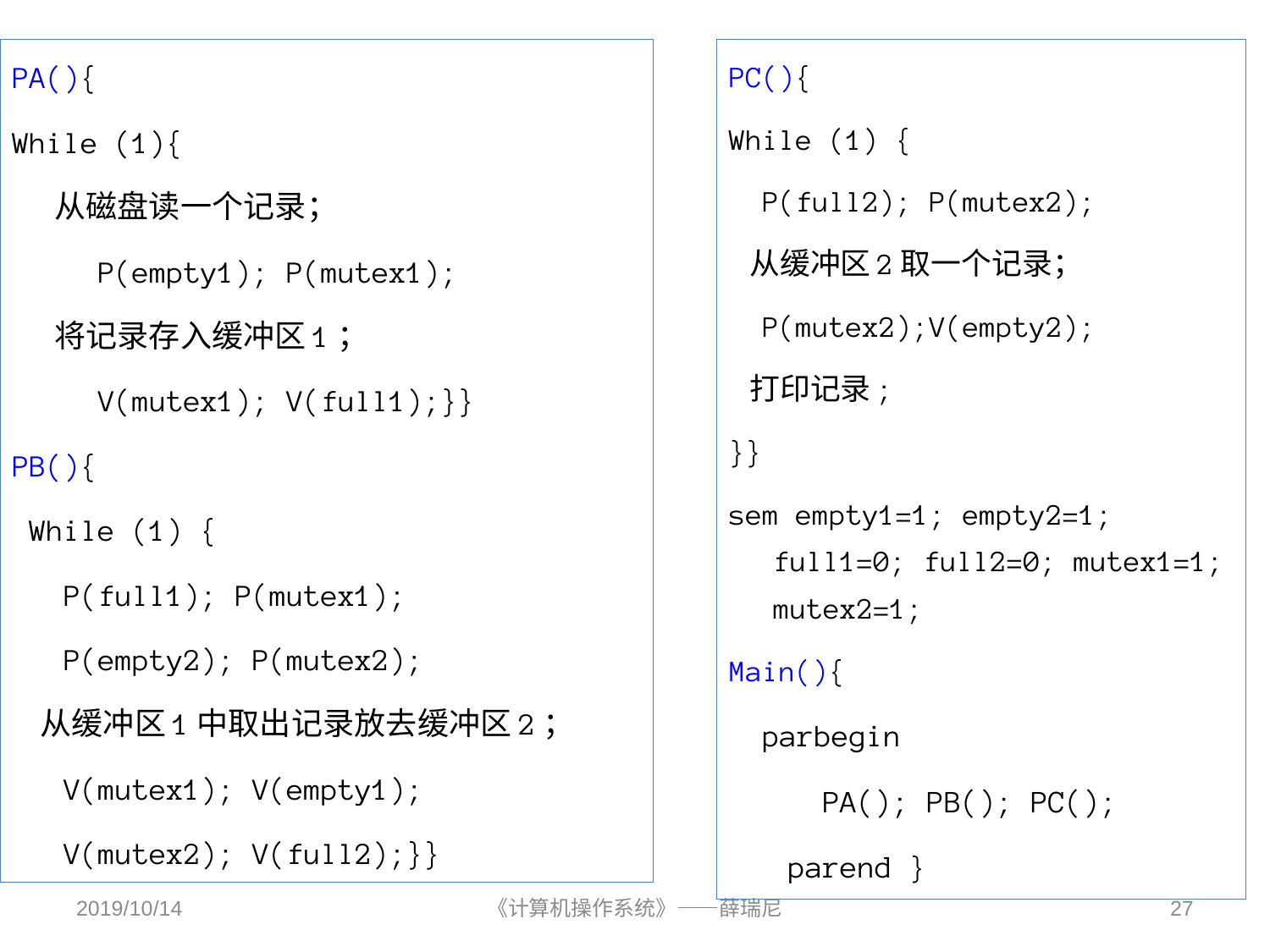

PA(){
While (1){
     从磁盘读一个记录；
     P(empty1); P(mutex1);
     将记录存入缓冲区1；
     V(mutex1); V(full1);}}
PB(){
 While (1) {
   P(full1); P(mutex1);
   P(empty2); P(mutex2);
   从缓冲区1中取出记录放去缓冲区2；
   V(mutex1); V(empty1);
   V(mutex2); V(full2);}}
PC(){
While (1) {
  P(full2); P(mutex2);
  从缓冲区2取一个记录；
  P(mutex2);V(empty2);
  打印记录;
}}
sem empty1=1; empty2=1; full1=0; full2=0; mutex1=1; mutex2=1;
Main(){
  parbegin
  PA(); PB(); PC();
parend }
2019/10/14
《计算机操作系统》——薛瑞尼
27